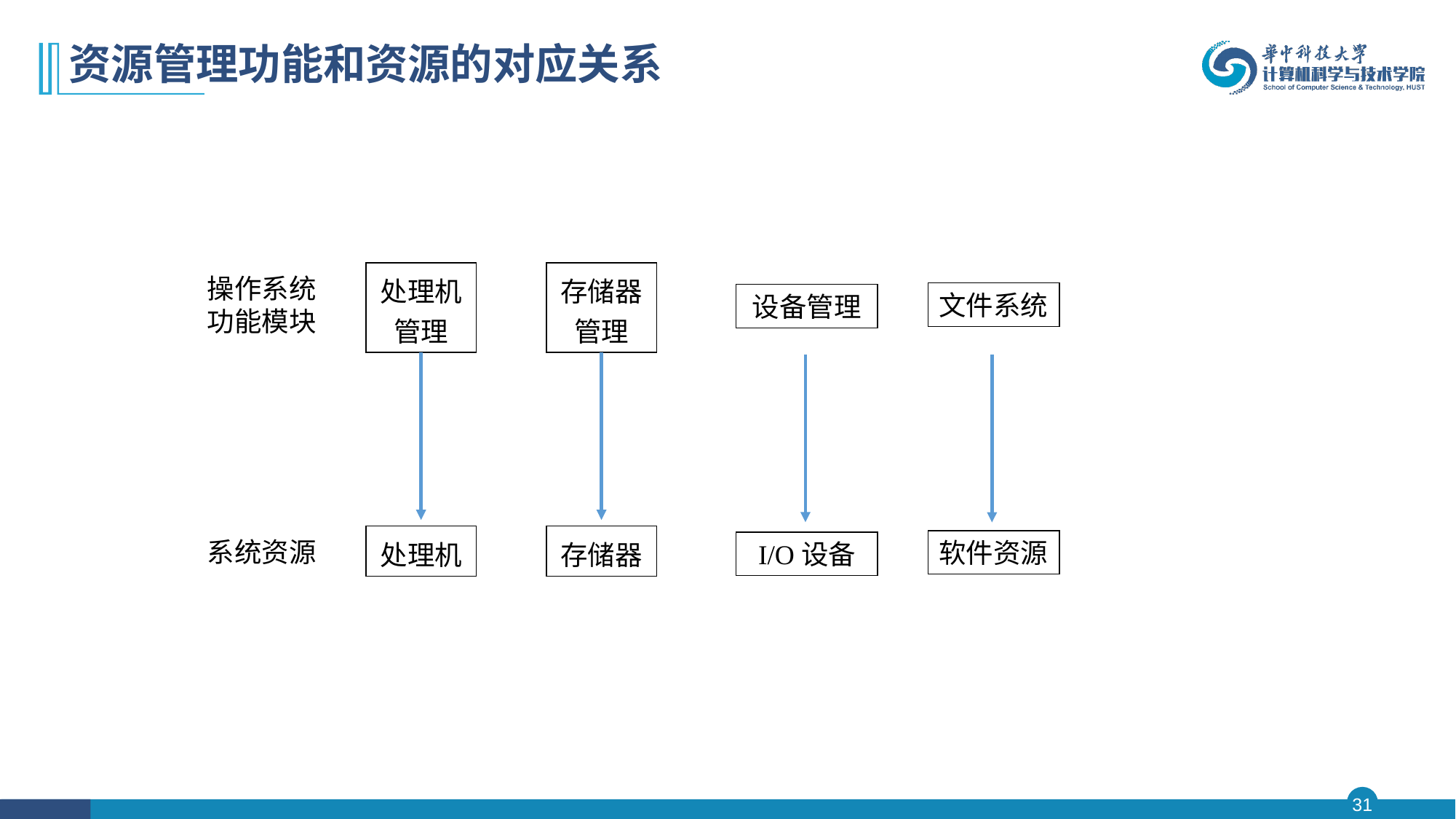

# 资源管理功能和资源的对应关系
处理机管理
存储器管理
操作系统功能模块
文件系统
设备管理
处理机
存储器
系统资源
软件资源
I/O设备